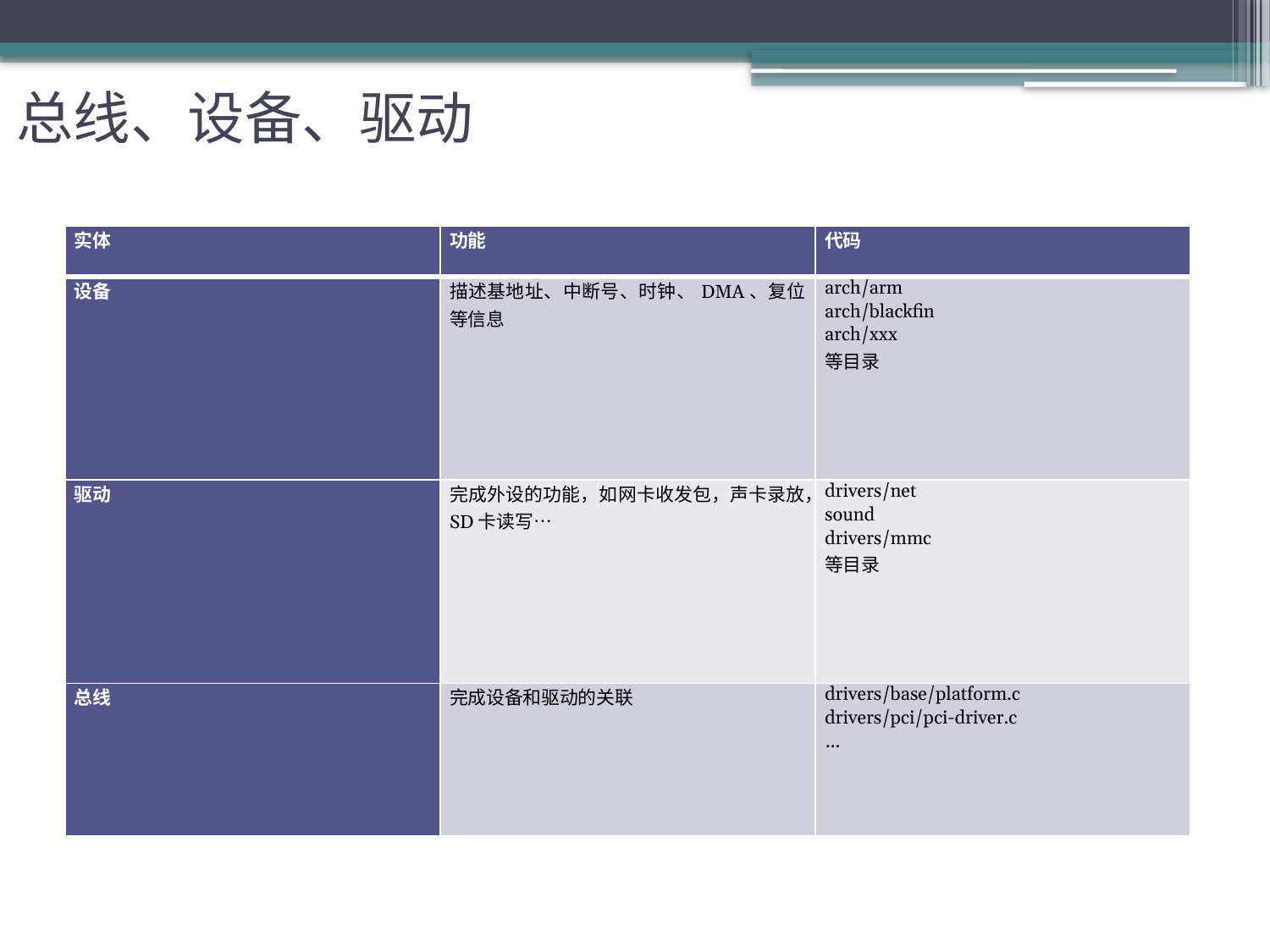

# 总线、设备、驱动
| 实体 | 功能 | 代码 |
| --- | --- | --- |
| 设备 | 描述基地址、中断号、时钟、DMA、复位等信息 | arch/arm arch/blackfin arch/xxx 等目录 |
| 驱动 | 完成外设的功能，如网卡收发包，声卡录放，SD卡读写… | drivers/net sound drivers/mmc 等目录 |
| 总线 | 完成设备和驱动的关联 | drivers/base/platform.c drivers/pci/pci-driver.c … |